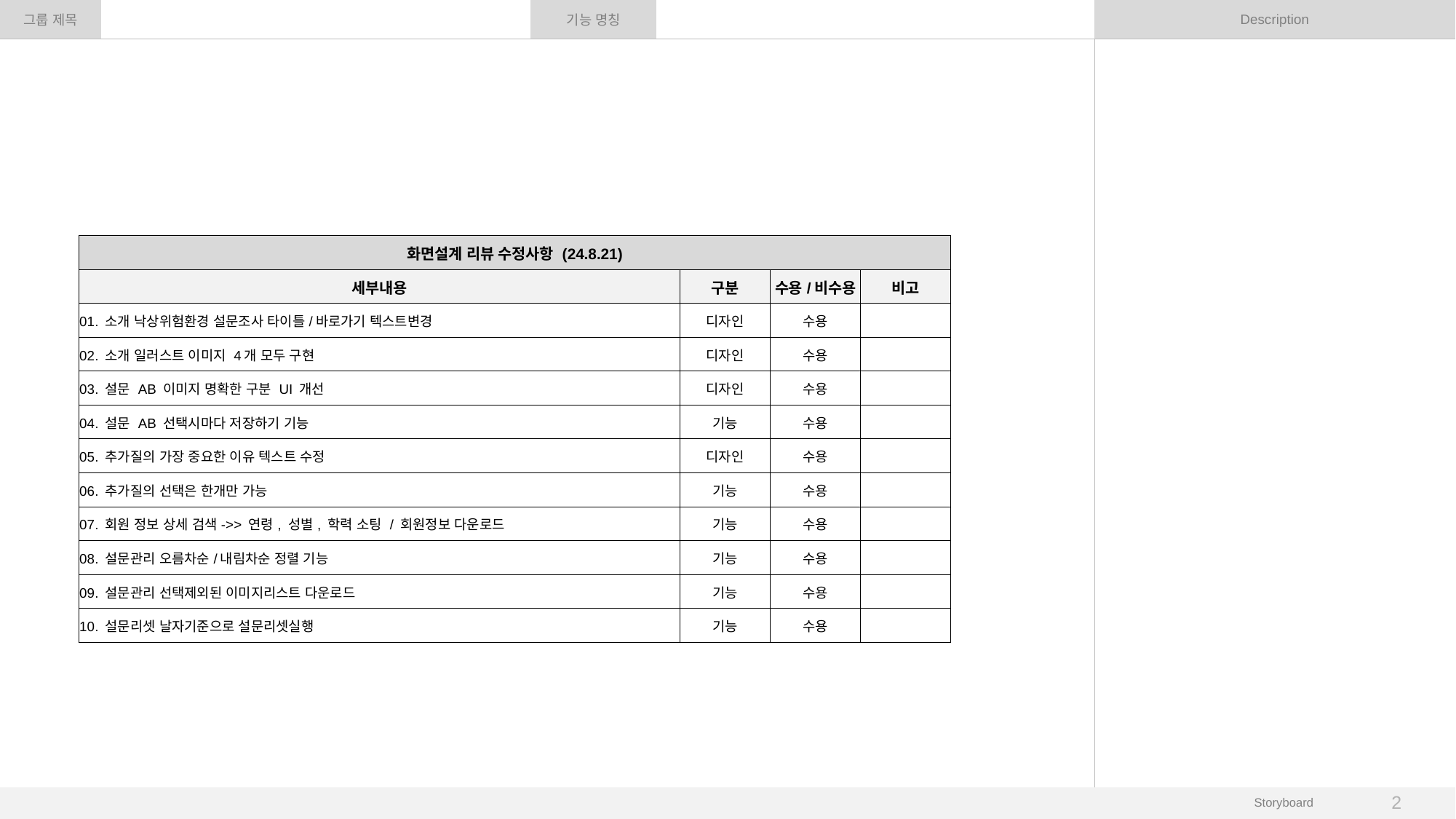

| 화면설계 리뷰 수정사항 (24.8.21) |  |  |  |
| --- | --- | --- | --- |
| 세부내용 | 구분 | 수용/비수용 | 비고 |
| 01. 소개 낙상위험환경 설문조사 타이틀/바로가기 텍스트변경 | 디자인 | 수용 |  |
| 02. 소개 일러스트 이미지 4개 모두 구현 | 디자인 | 수용 |  |
| 03. 설문 AB 이미지 명확한 구분 UI 개선 | 디자인 | 수용 |  |
| 04. 설문 AB 선택시마다 저장하기 기능 | 기능 | 수용 |  |
| 05. 추가질의 가장 중요한 이유 텍스트 수정 | 디자인 | 수용 |  |
| 06. 추가질의 선택은 한개만 가능 | 기능 | 수용 |  |
| 07. 회원 정보 상세 검색->> 연령, 성별, 학력 소팅 / 회원정보 다운로드 | 기능 | 수용 |  |
| 08. 설문관리 오름차순/내림차순 정렬 기능 | 기능 | 수용 |  |
| 09. 설문관리 선택제외된 이미지리스트 다운로드 | 기능 | 수용 |  |
| 10. 설문리셋 날자기준으로 설문리셋실행 | 기능 | 수용 |  |
2